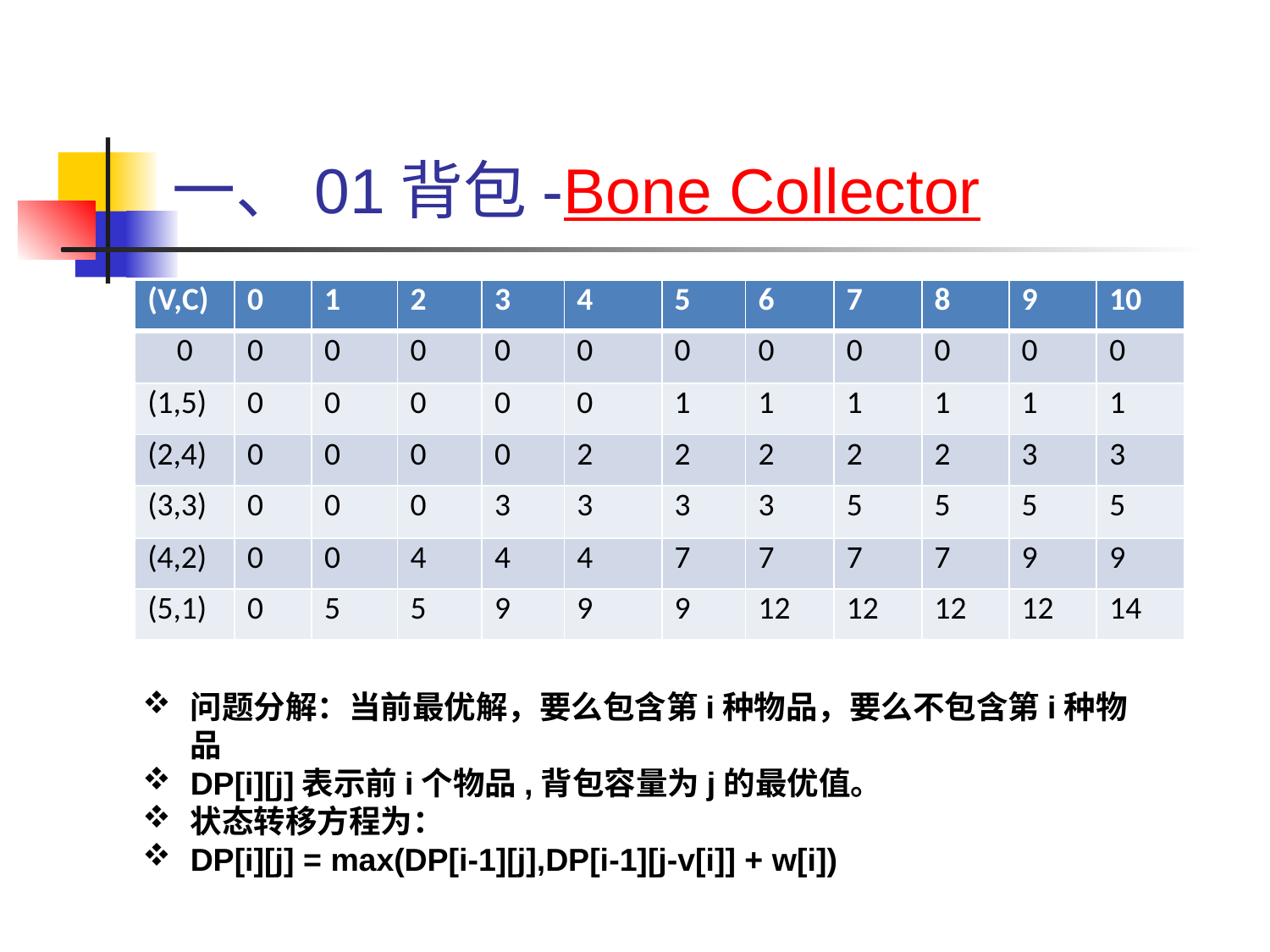

# 一、01背包-Bone Collector
| (V,C) | 0 | 1 | 2 | 3 | 4 | 5 | 6 | 7 | 8 | 9 | 10 |
| --- | --- | --- | --- | --- | --- | --- | --- | --- | --- | --- | --- |
| 0 | 0 | 0 | 0 | 0 | 0 | 0 | 0 | 0 | 0 | 0 | 0 |
| (1,5) | 0 | 0 | 0 | 0 | 0 | 1 | 1 | 1 | 1 | 1 | 1 |
| (2,4) | 0 | 0 | 0 | 0 | 2 | 2 | 2 | 2 | 2 | 3 | 3 |
| (3,3) | 0 | 0 | 0 | 3 | 3 | 3 | 3 | 5 | 5 | 5 | 5 |
| (4,2) | 0 | 0 | 4 | 4 | 4 | 7 | 7 | 7 | 7 | 9 | 9 |
| (5,1) | 0 | 5 | 5 | 9 | 9 | 9 | 12 | 12 | 12 | 12 | 14 |
问题分解：当前最优解，要么包含第i种物品，要么不包含第i种物品
DP[i][j]表示前i个物品,背包容量为j的最优值。
状态转移方程为：
DP[i][j] = max(DP[i-1][j],DP[i-1][j-v[i]] + w[i])
9